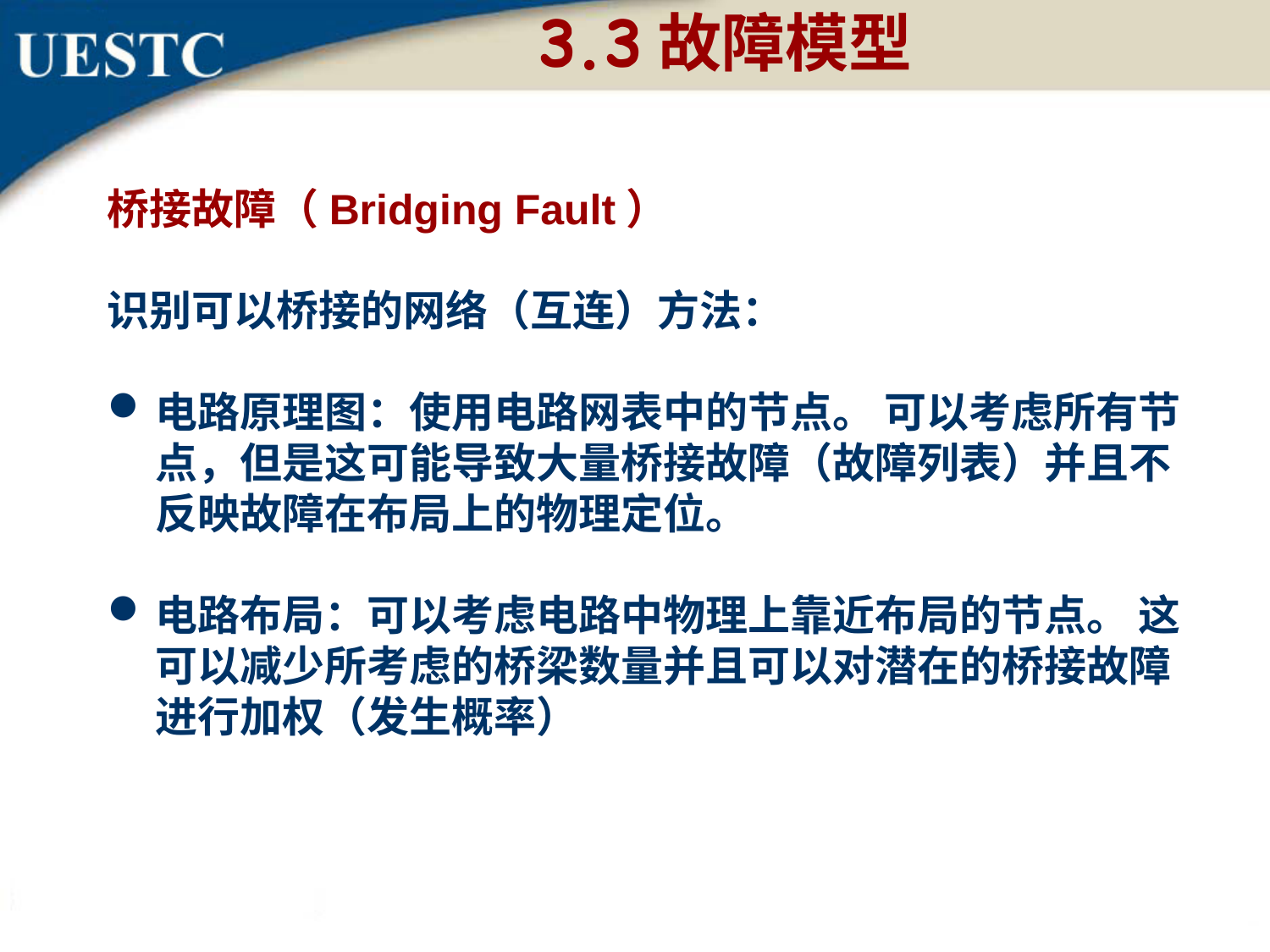

3.3故障模型
桥接故障（Bridging Fault）

识别可以桥接的网络（互连）方法：

电路原理图：使用电路网表中的节点。 可以考虑所有节点，但是这可能导致大量桥接故障（故障列表）并且不反映故障在布局上的物理定位。

电路布局：可以考虑电路中物理上靠近布局的节点。 这可以减少所考虑的桥梁数量并且可以对潜在的桥接故障进行加权（发生概率）